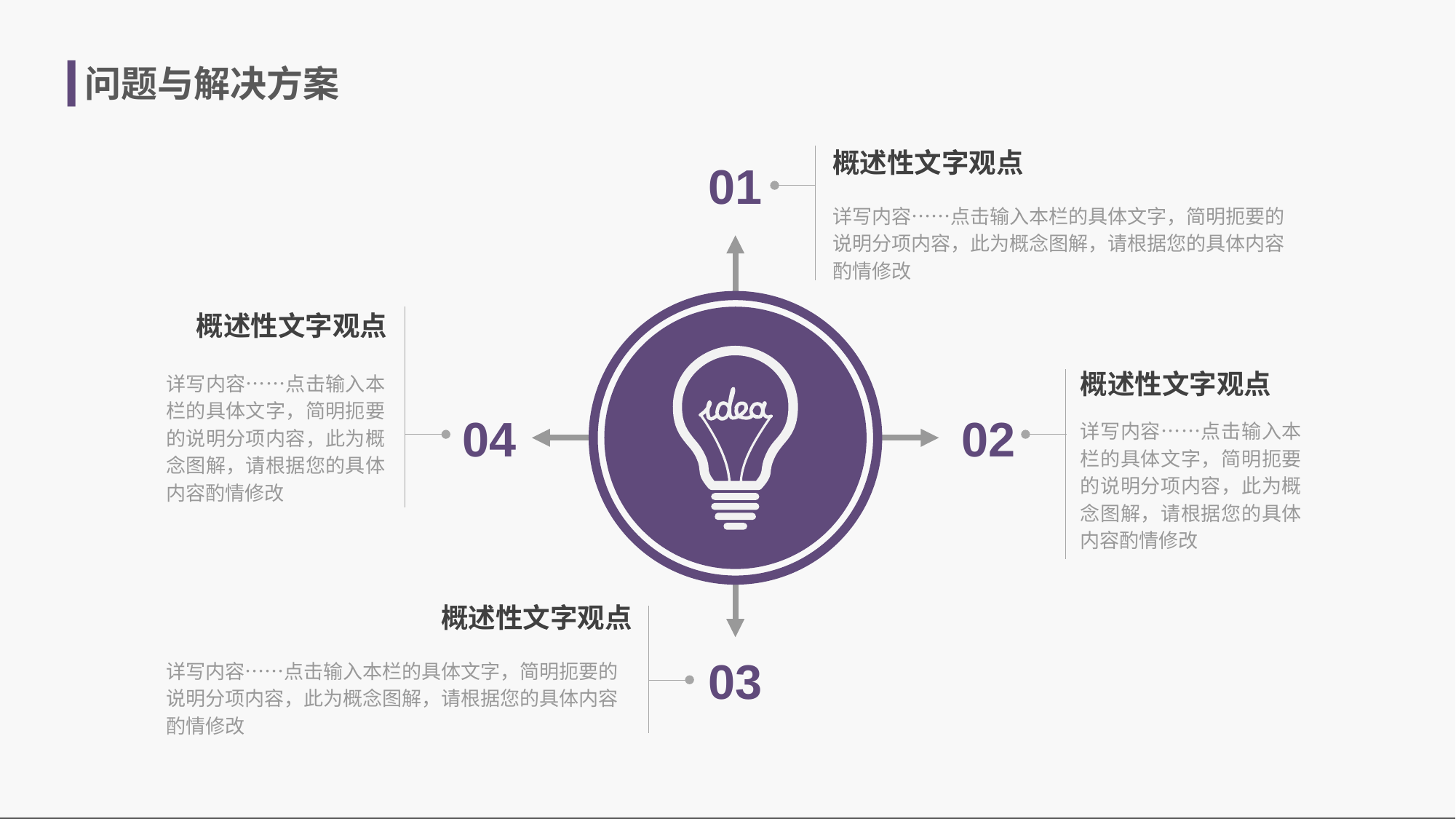

问题与解决方案

概述性文字观点
01

详写内容……点击输入本栏的具体文字，简明扼要的说明分项内容，此为概念图解，请根据您的具体内容酌情修改

概述性文字观点

概述性文字观点
详写内容……点击输入本栏的具体文字，简明扼要的说明分项内容，此为概念图解，请根据您的具体内容酌情修改

04
02
详写内容……点击输入本栏的具体文字，简明扼要的说明分项内容，此为概念图解，请根据您的具体内容酌情修改

概述性文字观点

03
详写内容……点击输入本栏的具体文字，简明扼要的说明分项内容，此为概念图解，请根据您的具体内容酌情修改